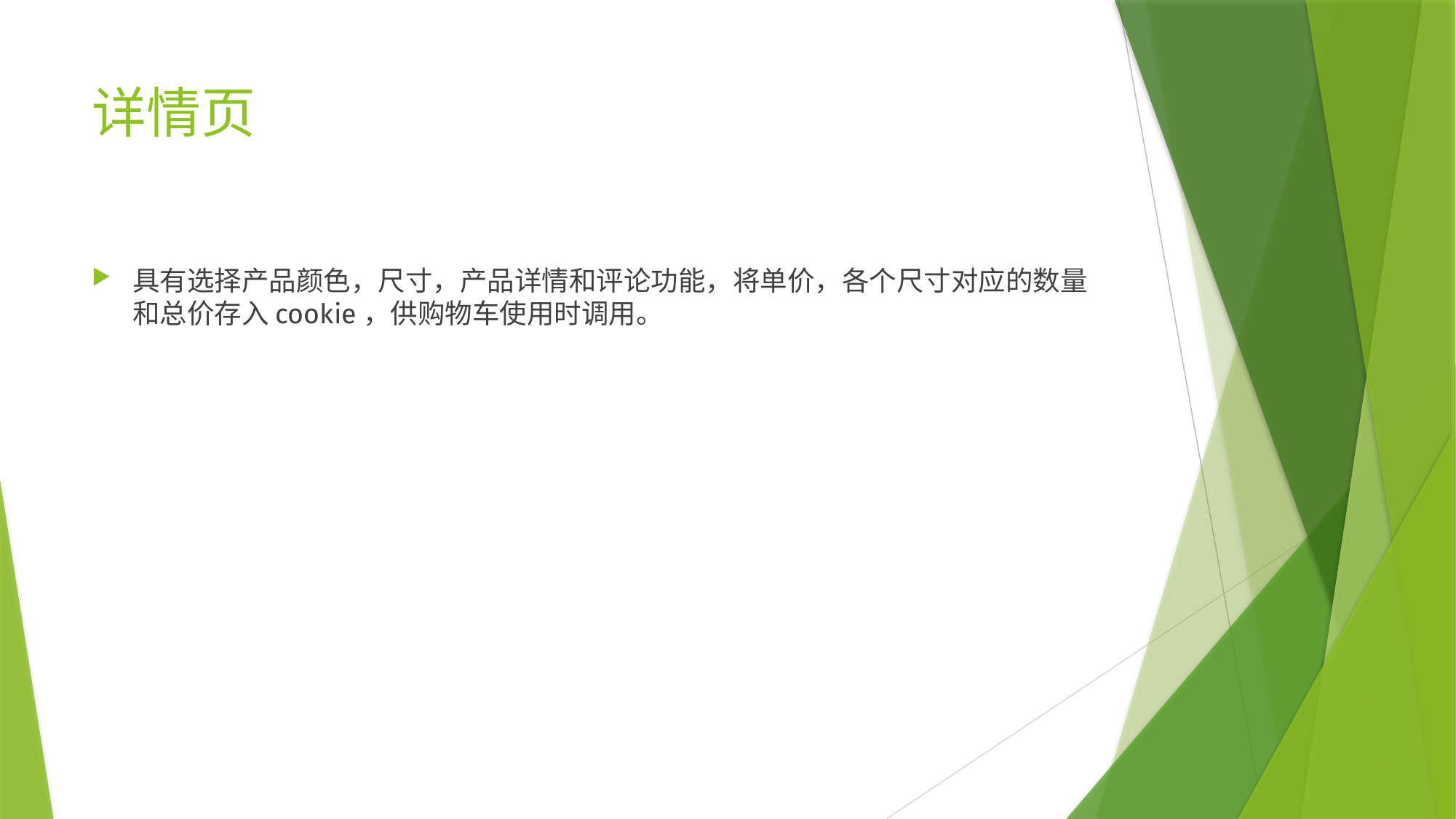

# 详情页
具有选择产品颜色，尺寸，产品详情和评论功能，将单价，各个尺寸对应的数量和总价存入cookie，供购物车使用时调用。